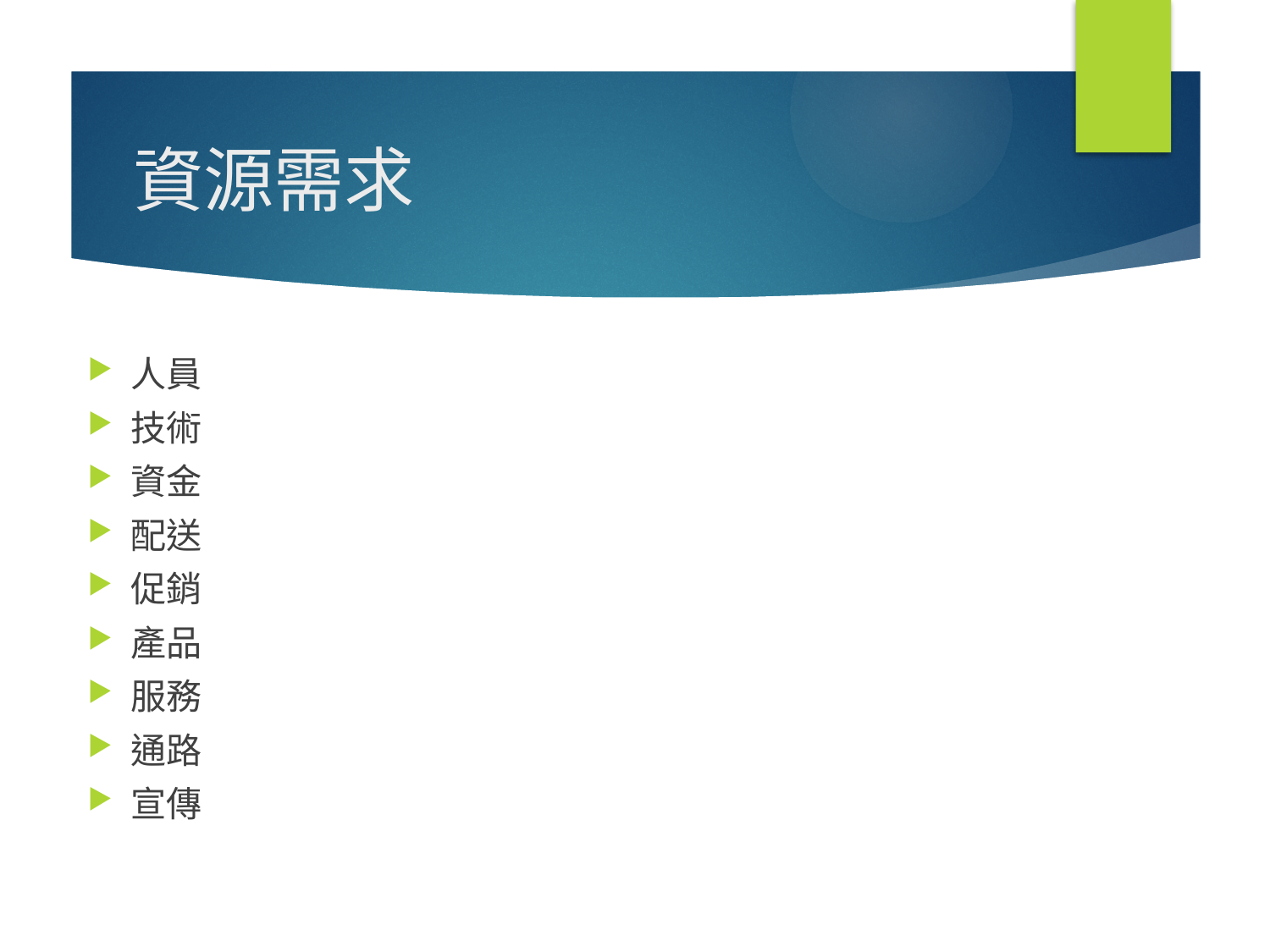

# 資源需求
人員
技術
資金
配送
促銷
產品
服務
通路
宣傳